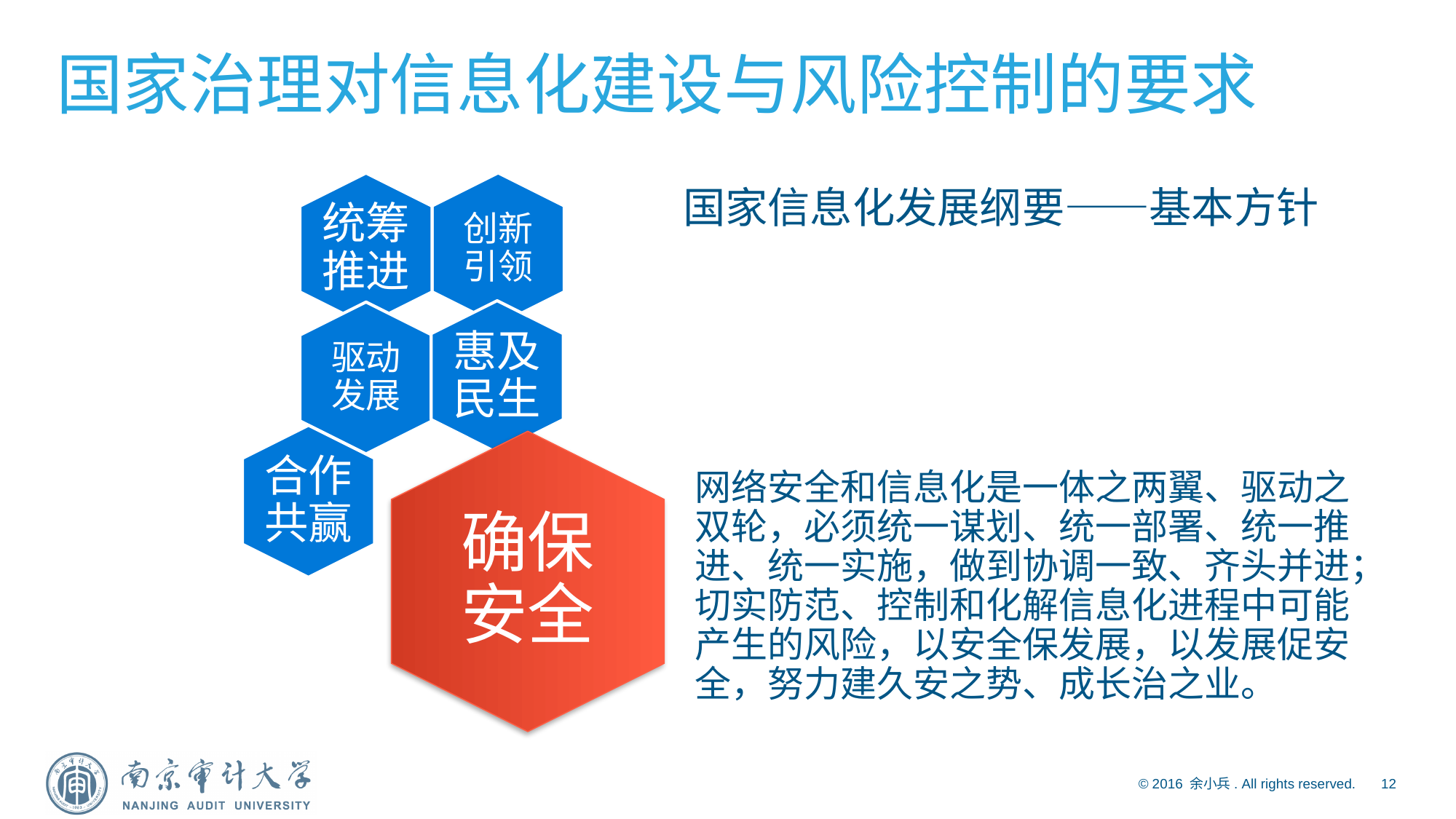

# 国家治理对信息化建设与风险控制的要求
创新引领
统筹推进
驱动发展
惠及民生
确保安全
网络安全和信息化是一体之两翼、驱动之双轮，必须统一谋划、统一部署、统一推进、统一实施，做到协调一致、齐头并进；切实防范、控制和化解信息化进程中可能产生的风险，以安全保发展，以发展促安全，努力建久安之势、成长治之业。
合作共赢
国家信息化发展纲要——基本方针